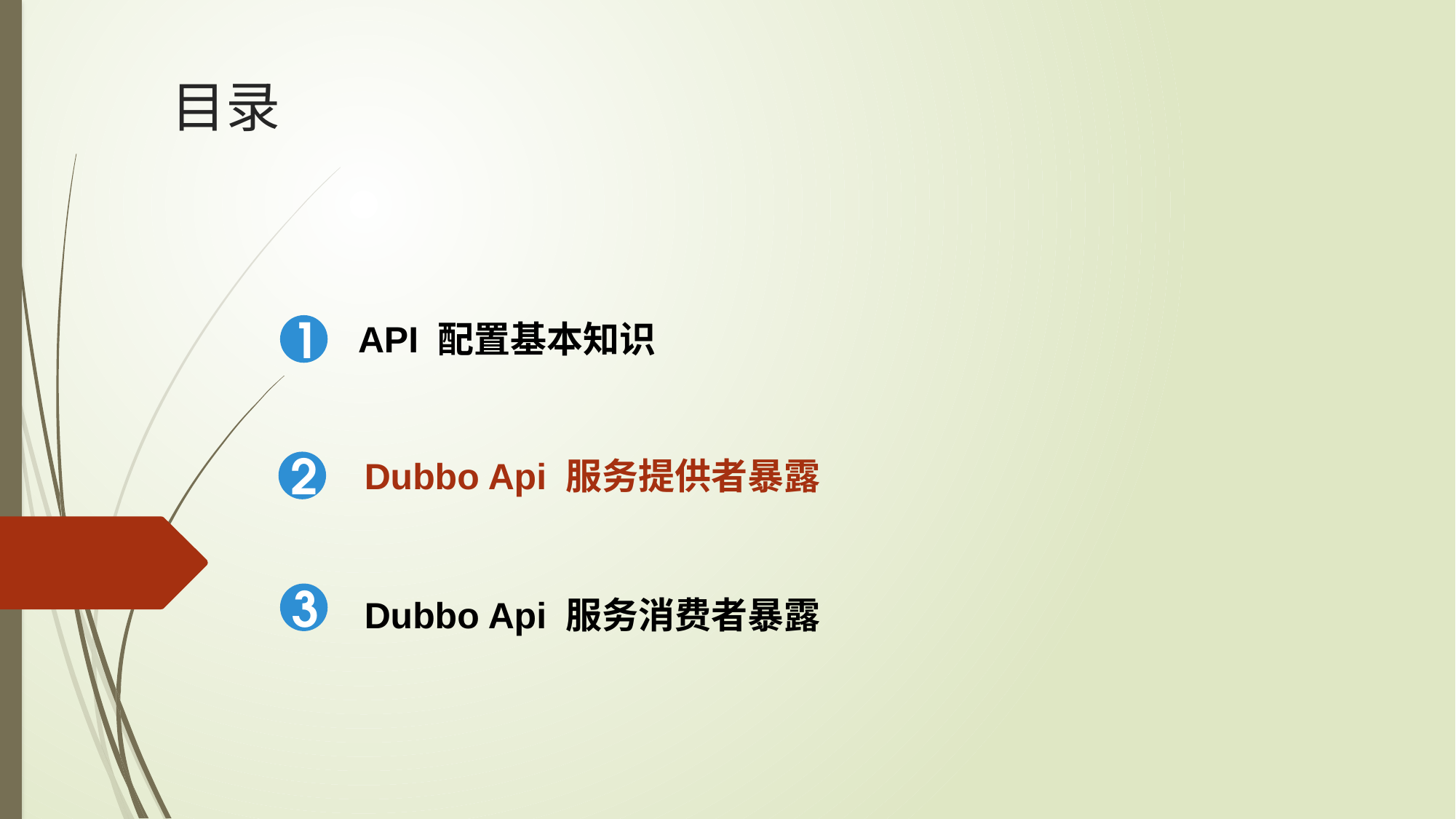

目录

1

API 配置基本知识
2

Dubbo Api 服务提供者暴露
3

Dubbo Api 服务消费者暴露